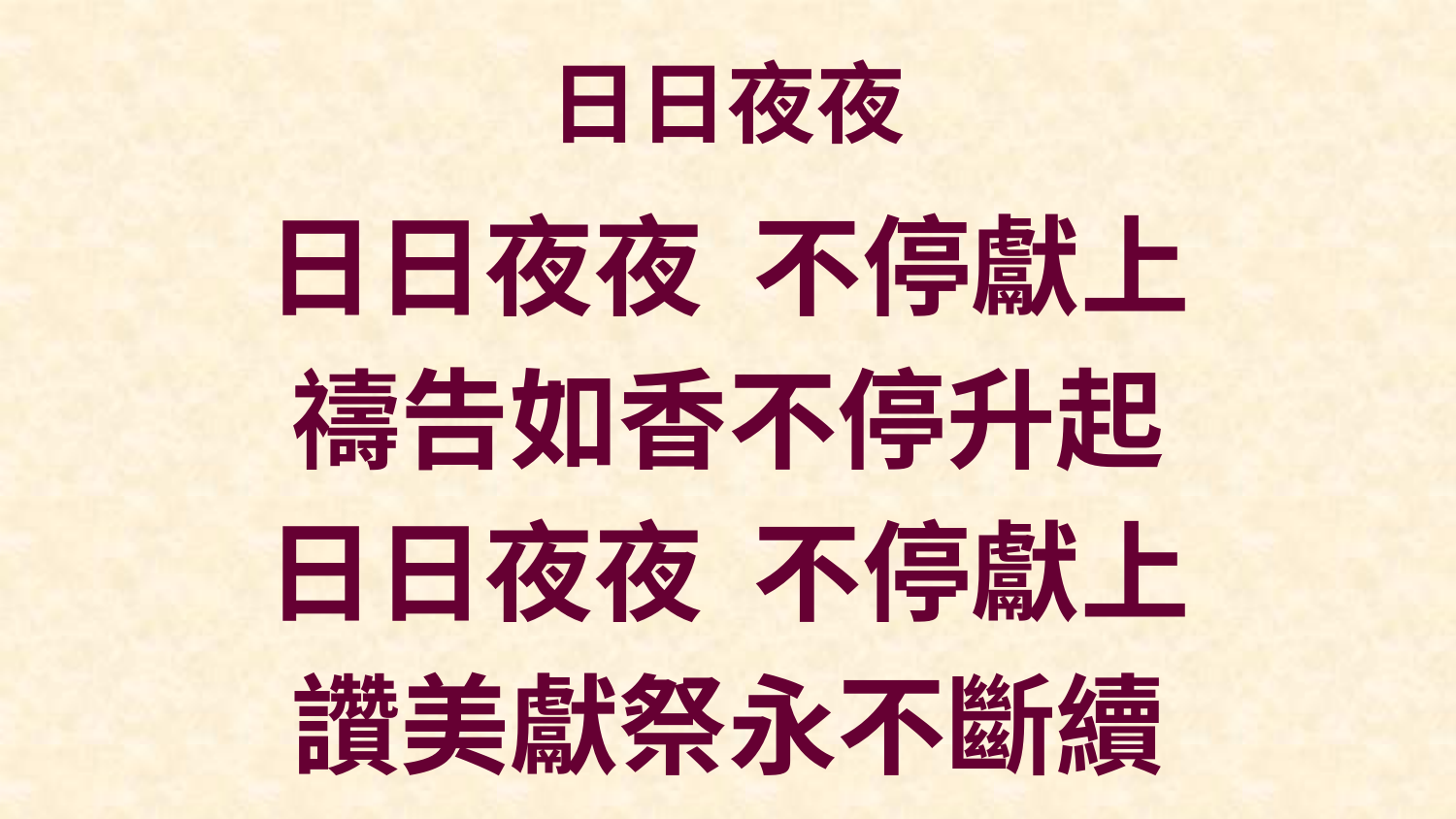

# 日日夜夜
日日夜夜  不停獻上
禱告如香不停升起
日日夜夜  不停獻上
讚美獻祭永不斷續